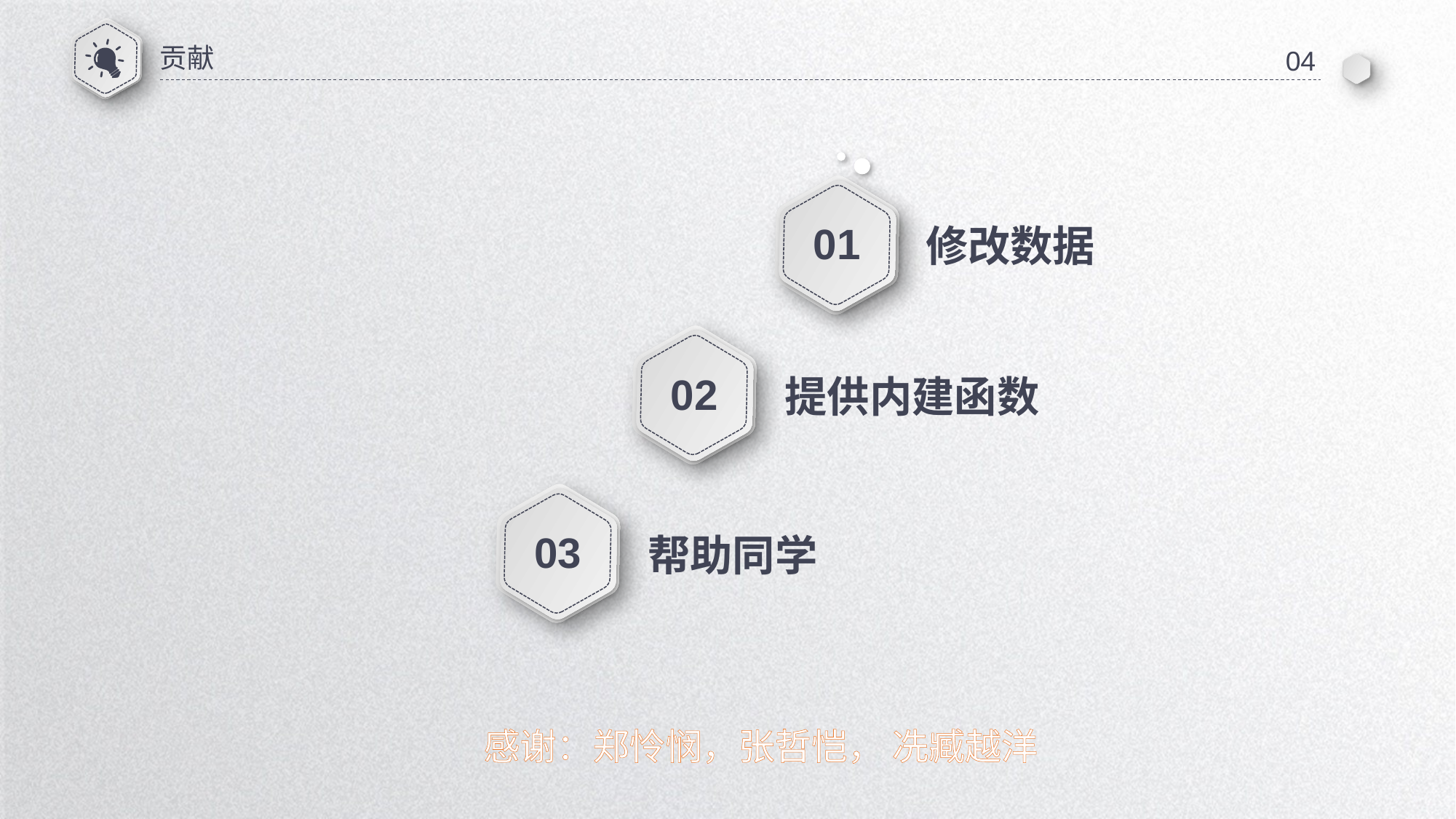

贡献

04

01
修改数据

02
提供内建函数

03
帮助同学
感谢：郑怜悯，张哲恺， 冼臧越洋